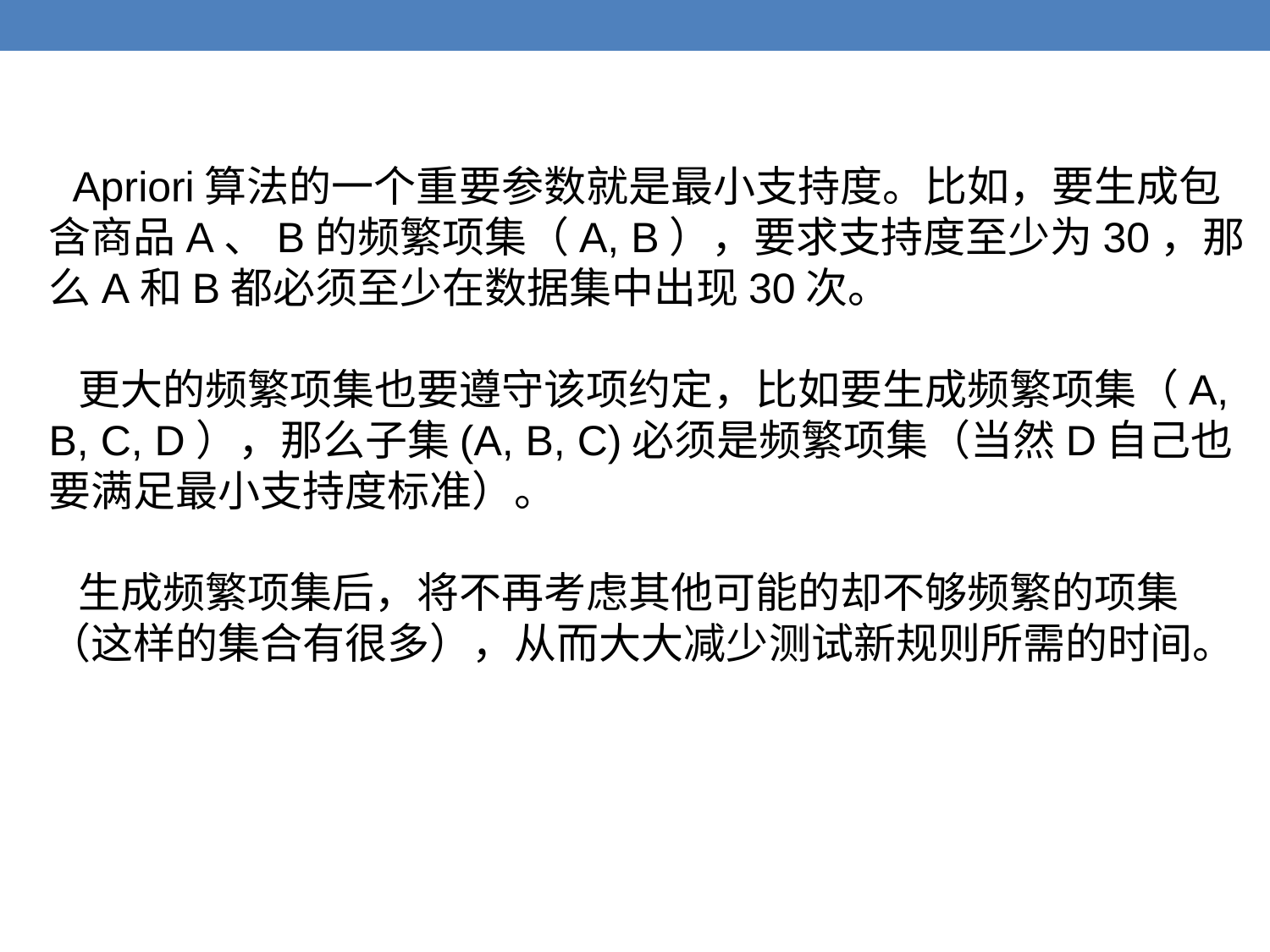

Apriori算法的一个重要参数就是最小支持度。比如，要生成包含商品A、B的频繁项集（A, B），要求支持度至少为30，那么A和B都必须至少在数据集中出现30次。

  更大的频繁项集也要遵守该项约定，比如要生成频繁项集（A, B, C, D），那么子集(A, B, C)必须是频繁项集（当然D自己也要满足最小支持度标准）。

  生成频繁项集后，将不再考虑其他可能的却不够频繁的项集（这样的集合有很多），从而大大减少测试新规则所需的时间。